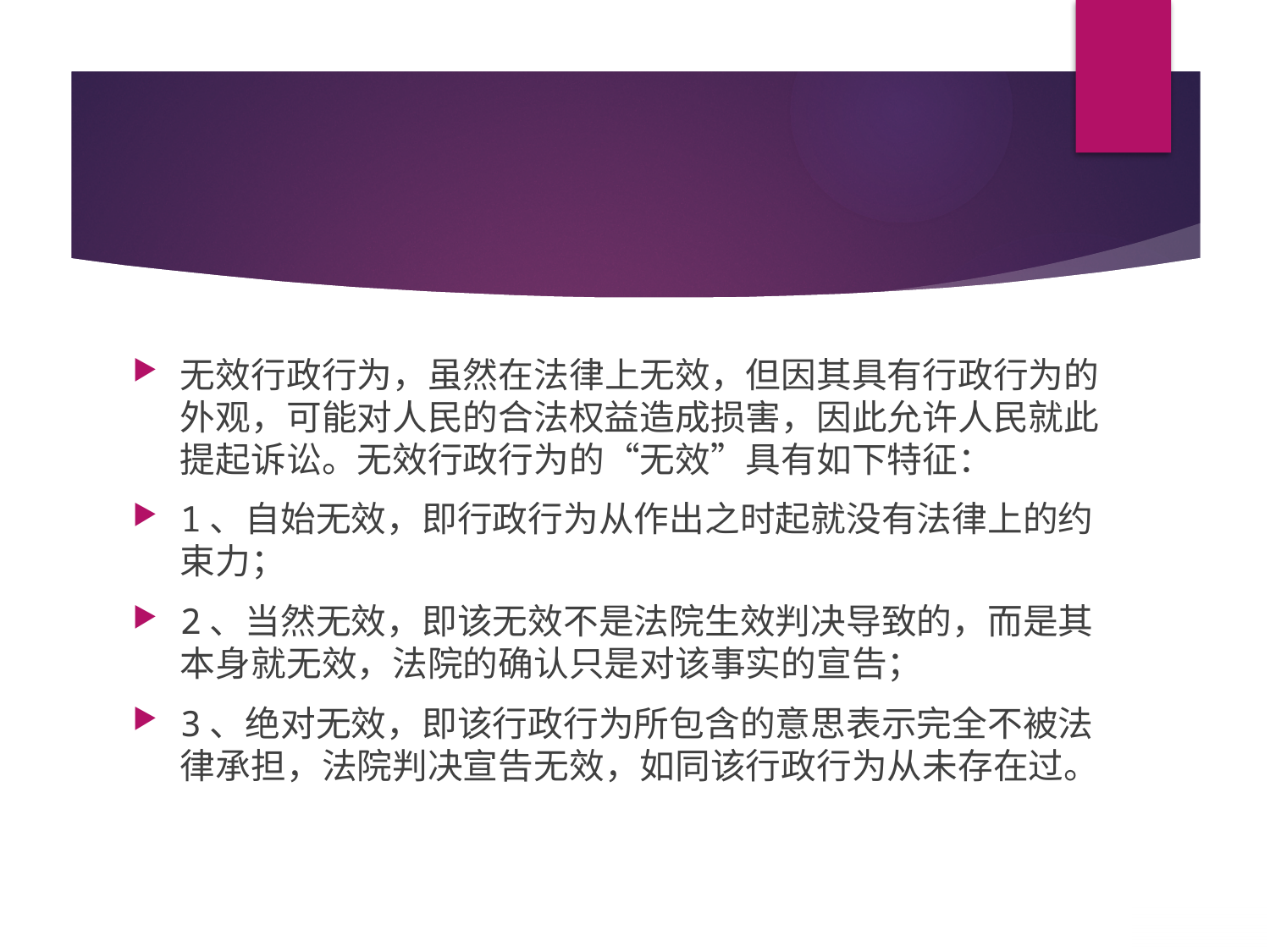

#
无效行政行为，虽然在法律上无效，但因其具有行政行为的外观，可能对人民的合法权益造成损害，因此允许人民就此提起诉讼。无效行政行为的“无效”具有如下特征：
1、自始无效，即行政行为从作出之时起就没有法律上的约束力；
2、当然无效，即该无效不是法院生效判决导致的，而是其本身就无效，法院的确认只是对该事实的宣告；
3、绝对无效，即该行政行为所包含的意思表示完全不被法律承担，法院判决宣告无效，如同该行政行为从未存在过。